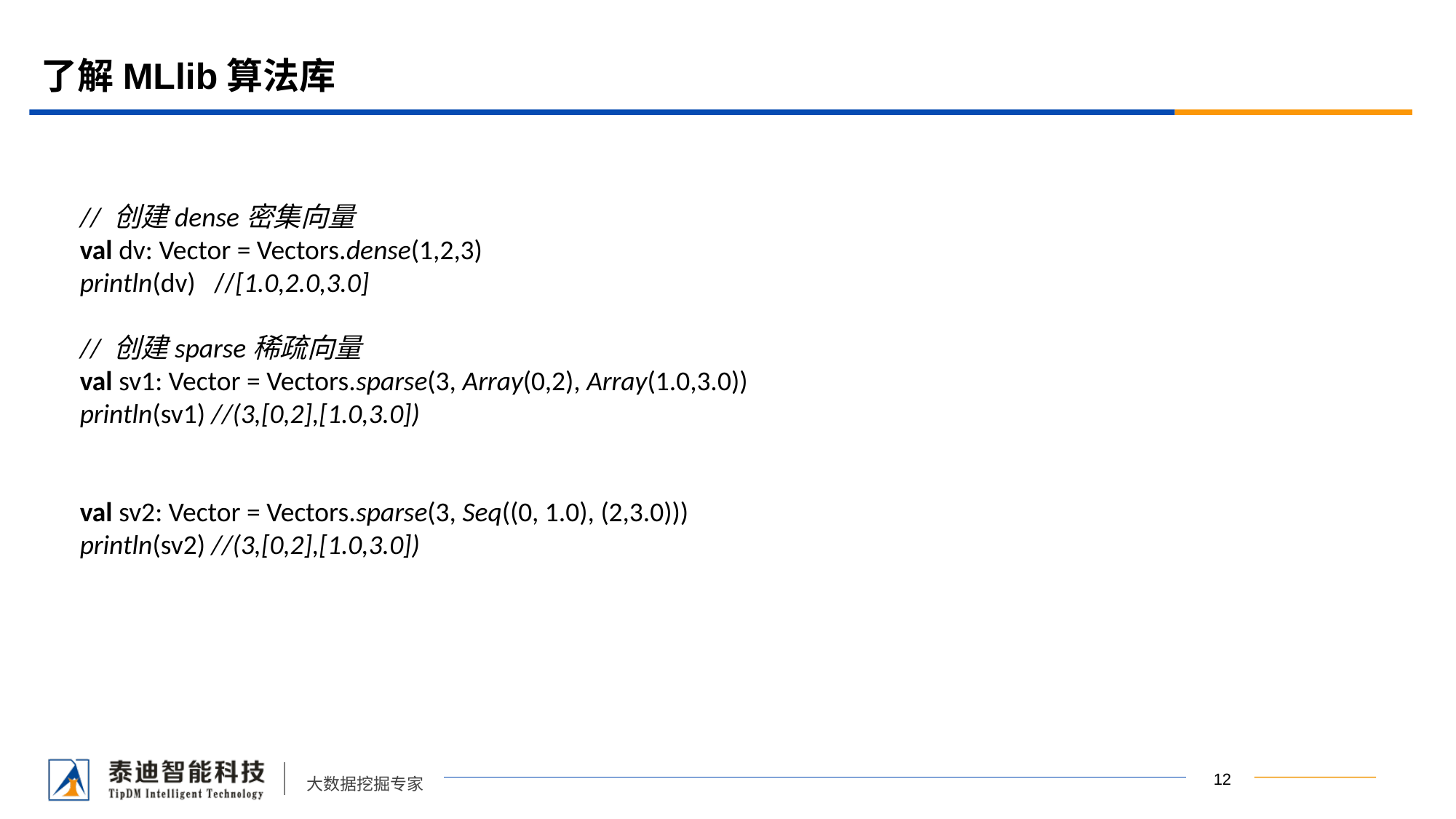

# 了解MLlib算法库

// 创建dense密集向量
val dv: Vector = Vectors.dense(1,2,3)
println(dv)   //[1.0,2.0,3.0]

// 创建sparse稀疏向量
val sv1: Vector = Vectors.sparse(3, Array(0,2), Array(1.0,3.0))
println(sv1) //(3,[0,2],[1.0,3.0])

val sv2: Vector = Vectors.sparse(3, Seq((0, 1.0), (2,3.0)))
println(sv2) //(3,[0,2],[1.0,3.0])